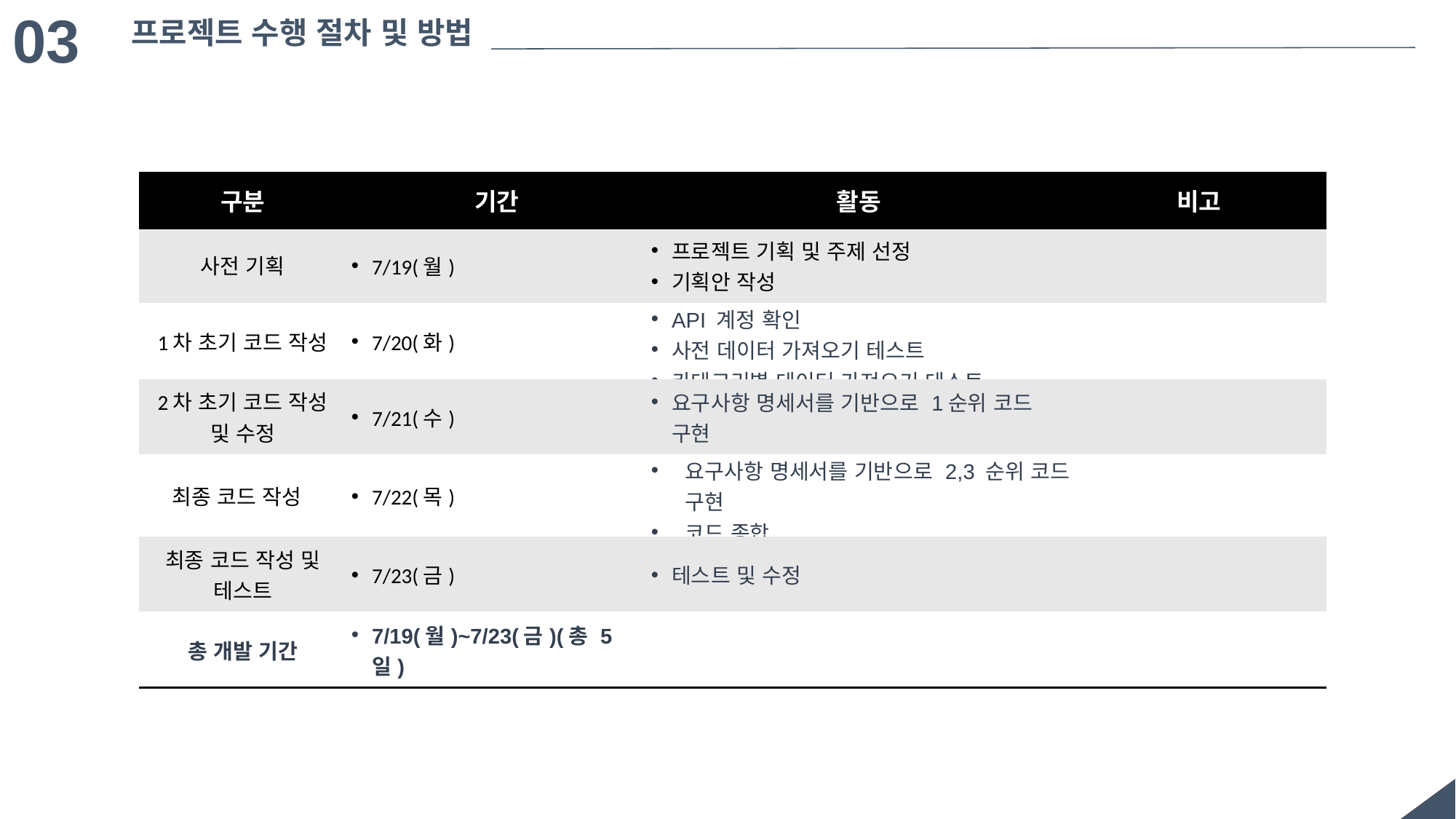

03
프로젝트 수행 절차 및 방법
| 구분 | 기간 | 활동 | 비고 |
| --- | --- | --- | --- |
| 사전 기획 | 7/19(월) | 프로젝트 기획 및 주제 선정 기획안 작성 |  |
| 1차 초기 코드 작성 | 7/20(화) | API 계정 확인 사전 데이터 가져오기 테스트 카테고리별 데이터 가져오기 테스트 |  |
| 2차 초기 코드 작성 및 수정 | 7/21(수) | 요구사항 명세서를 기반으로 1순위 코드 구현 |  |
| 최종 코드 작성 | 7/22(목) | 요구사항 명세서를 기반으로 2,3 순위 코드 구현 코드 종합 |  |
| 최종 코드 작성 및 테스트 | 7/23(금) | 테스트 및 수정 |  |
| 총 개발 기간 | 7/19(월)~7/23(금)(총 5일) |  |  |